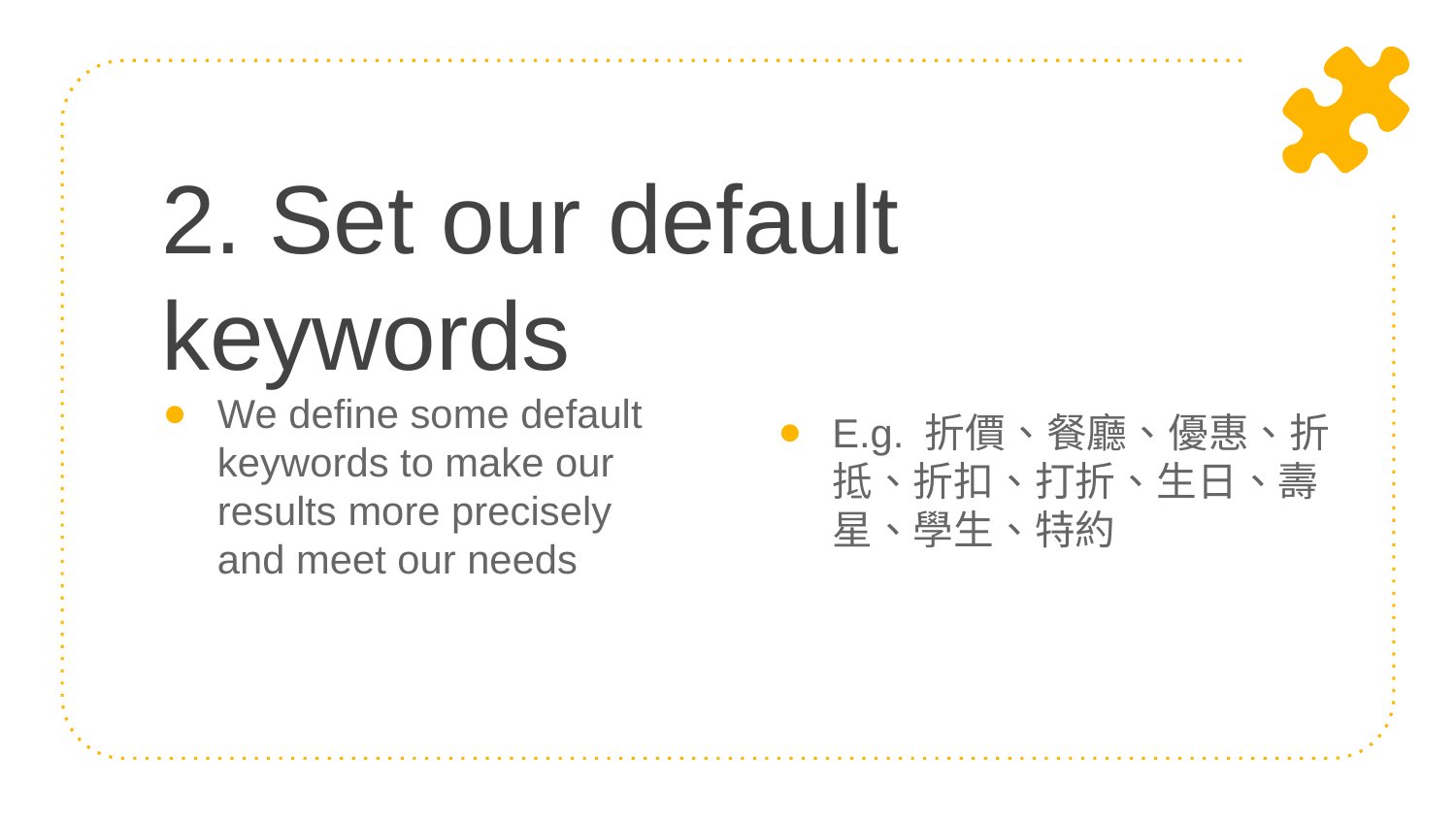

# 2. Set our default keywords
We define some default keywords to make our results more precisely and meet our needs
E.g. 折價、餐廳、優惠、折抵、折扣、打折、生日、壽星、學生、特約